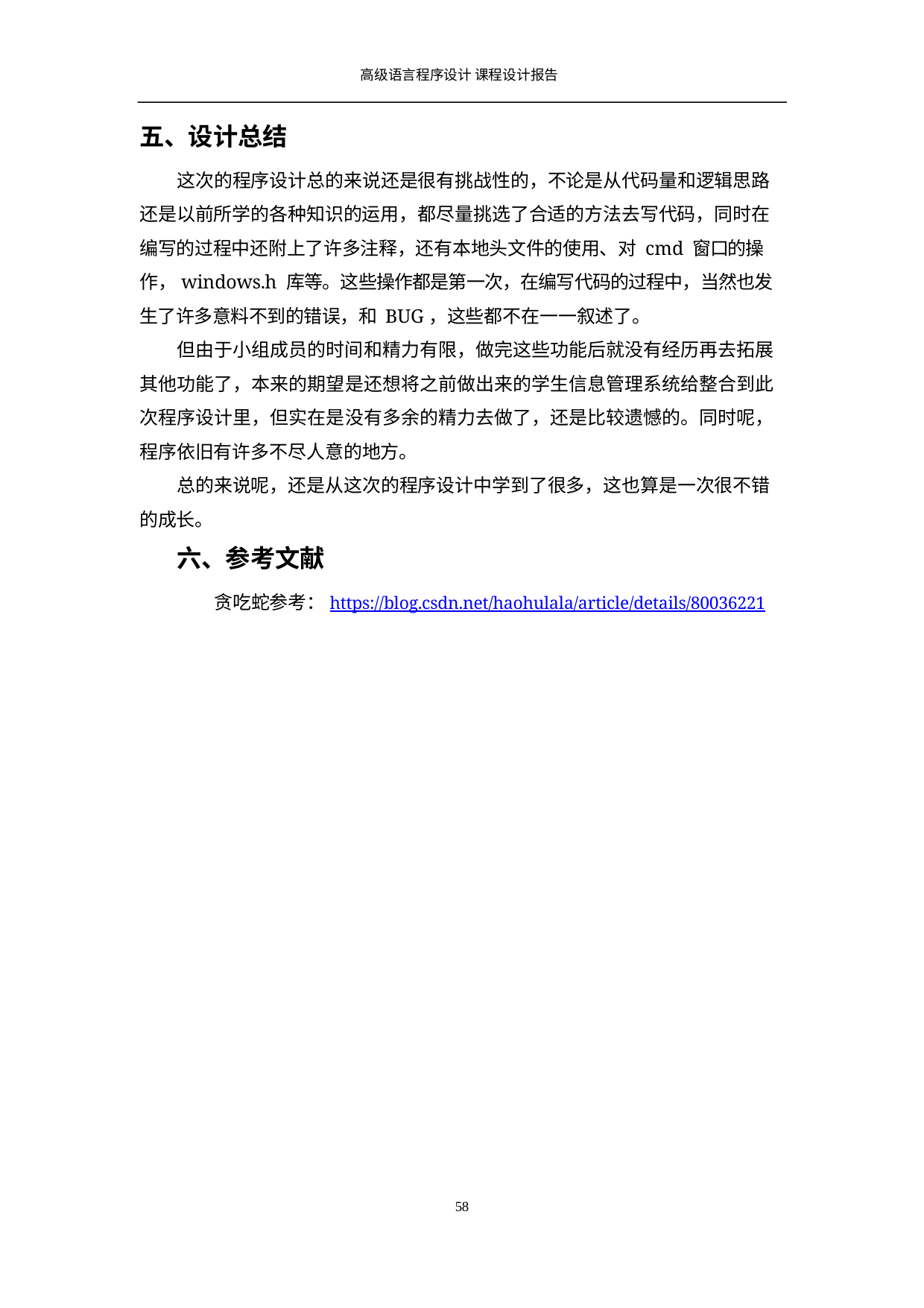

高级语言程序设计 课程设计报告

五、设计总结
这次的程序设计总的来说还是很有挑战性的，不论是从代码量和逻辑思路还是以前所学的各种知识的运用，都尽量挑选了合适的方法去写代码，同时在编写的过程中还附上了许多注释，还有本地头文件的使用、对 cmd 窗口的操 作，windows.h 库等。这些操作都是第一次，在编写代码的过程中，当然也发生了许多意料不到的错误，和 BUG，这些都不在一一叙述了。
但由于小组成员的时间和精力有限，做完这些功能后就没有经历再去拓展其他功能了，本来的期望是还想将之前做出来的学生信息管理系统给整合到此次程序设计里，但实在是没有多余的精力去做了，还是比较遗憾的。同时呢，程序依旧有许多不尽人意的地方。
总的来说呢，还是从这次的程序设计中学到了很多，这也算是一次很不错的成长。
六、参考文献
贪吃蛇参考：https://blog.csdn.net/haohulala/article/details/80036221
58